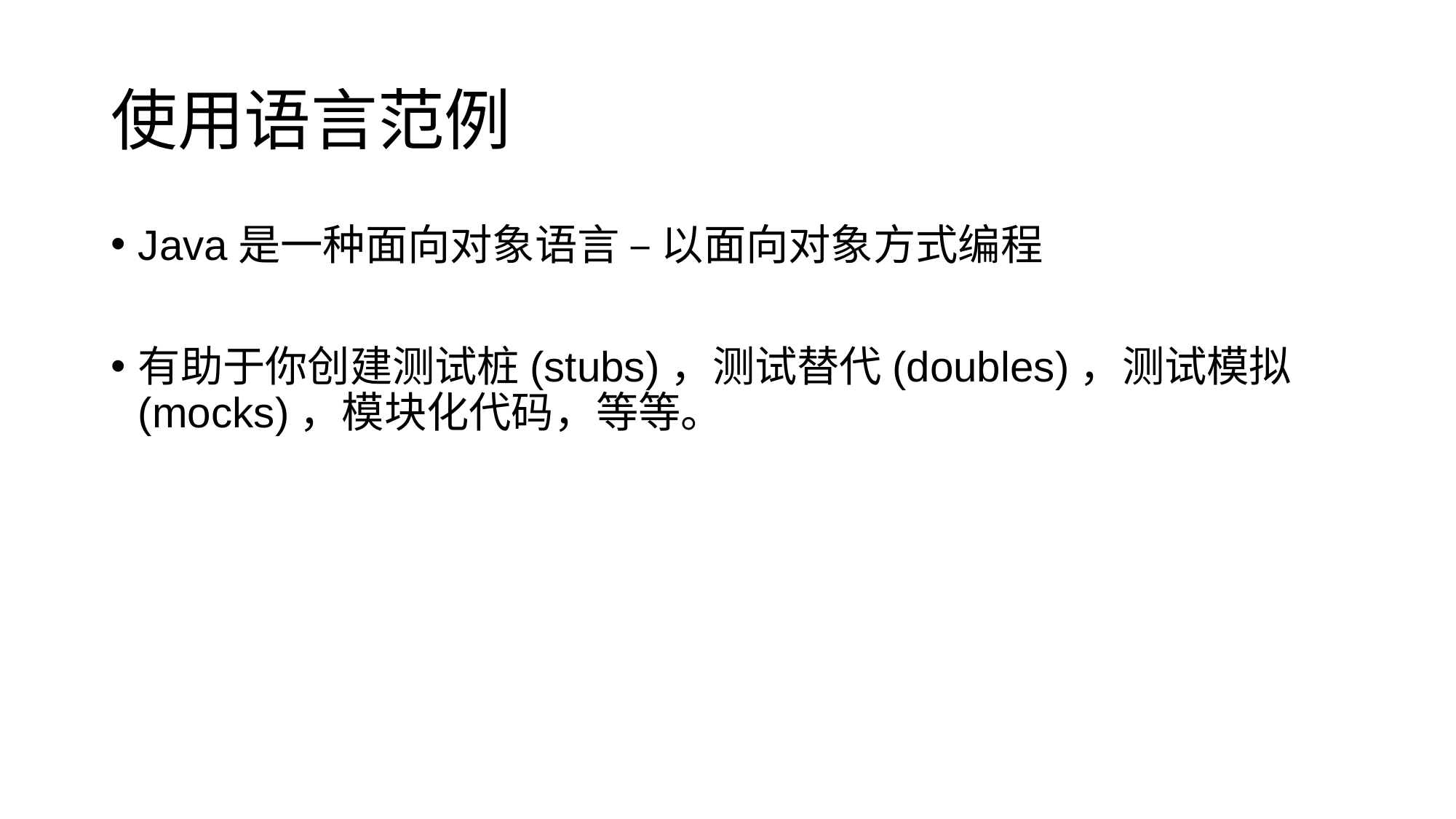

# 使用语言范例
Java是一种面向对象语言 – 以面向对象方式编程

有助于你创建测试桩(stubs)，测试替代(doubles)，测试模拟(mocks)，模块化代码，等等。